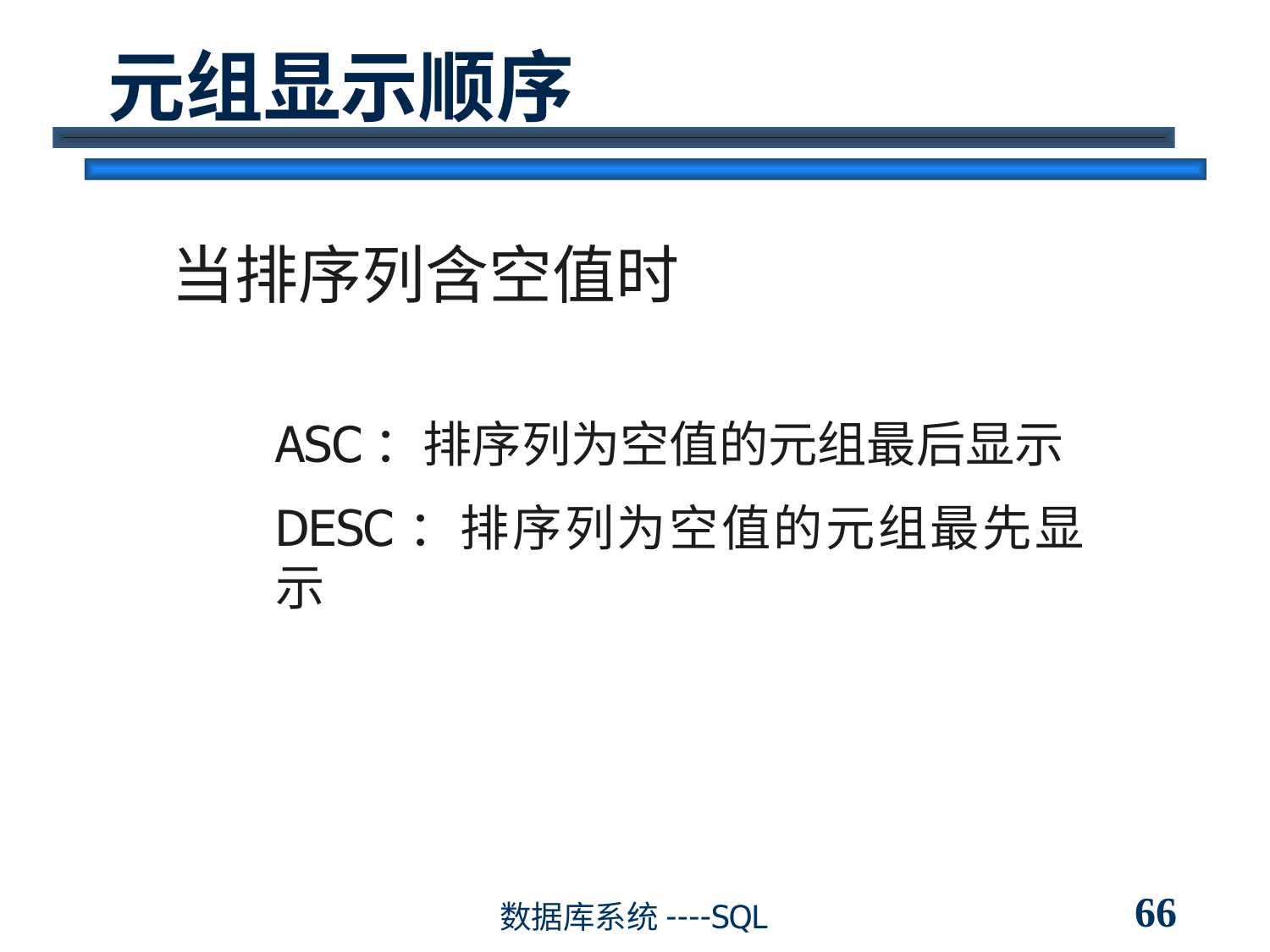

# 元组显示顺序
当排序列含空值时
ASC：排序列为空值的元组最后显示
DESC：排序列为空值的元组最先显示
66
数据库系统----SQL